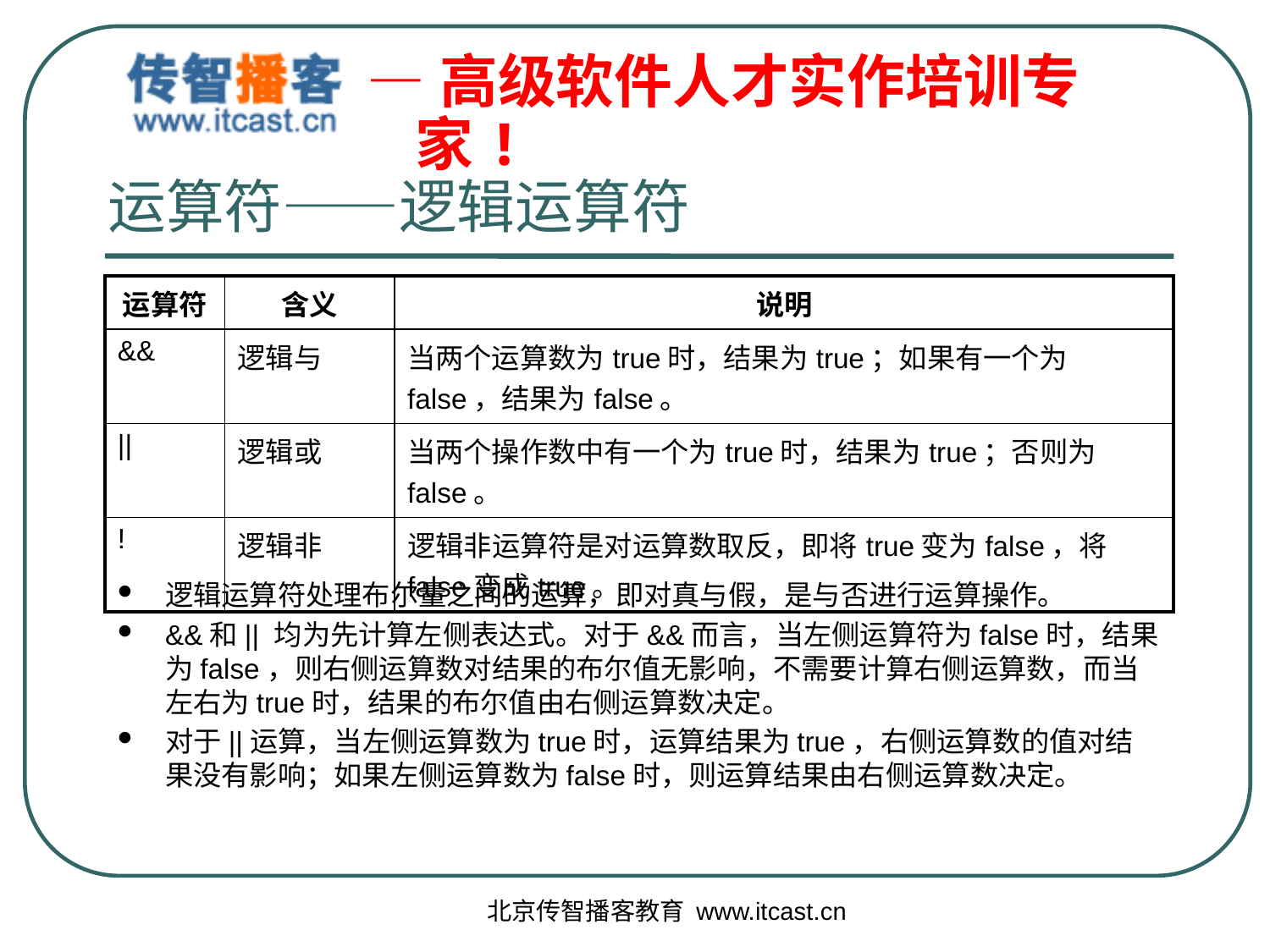

运算符——逻辑运算符
| 运算符 | 含义 | 说明 |
| --- | --- | --- |
| && | 逻辑与 | 当两个运算数为true时，结果为true；如果有一个为false，结果为false。 |
| || | 逻辑或 | 当两个操作数中有一个为true时，结果为true；否则为false。 |
| ! | 逻辑非 | 逻辑非运算符是对运算数取反，即将true变为false，将false变成true。 |
逻辑运算符处理布尔量之间的运算，即对真与假，是与否进行运算操作。
&&和|| 均为先计算左侧表达式。对于&&而言，当左侧运算符为false时，结果为false，则右侧运算数对结果的布尔值无影响，不需要计算右侧运算数，而当左右为true时，结果的布尔值由右侧运算数决定。
对于||运算，当左侧运算数为true时，运算结果为true，右侧运算数的值对结果没有影响；如果左侧运算数为false时，则运算结果由右侧运算数决定。